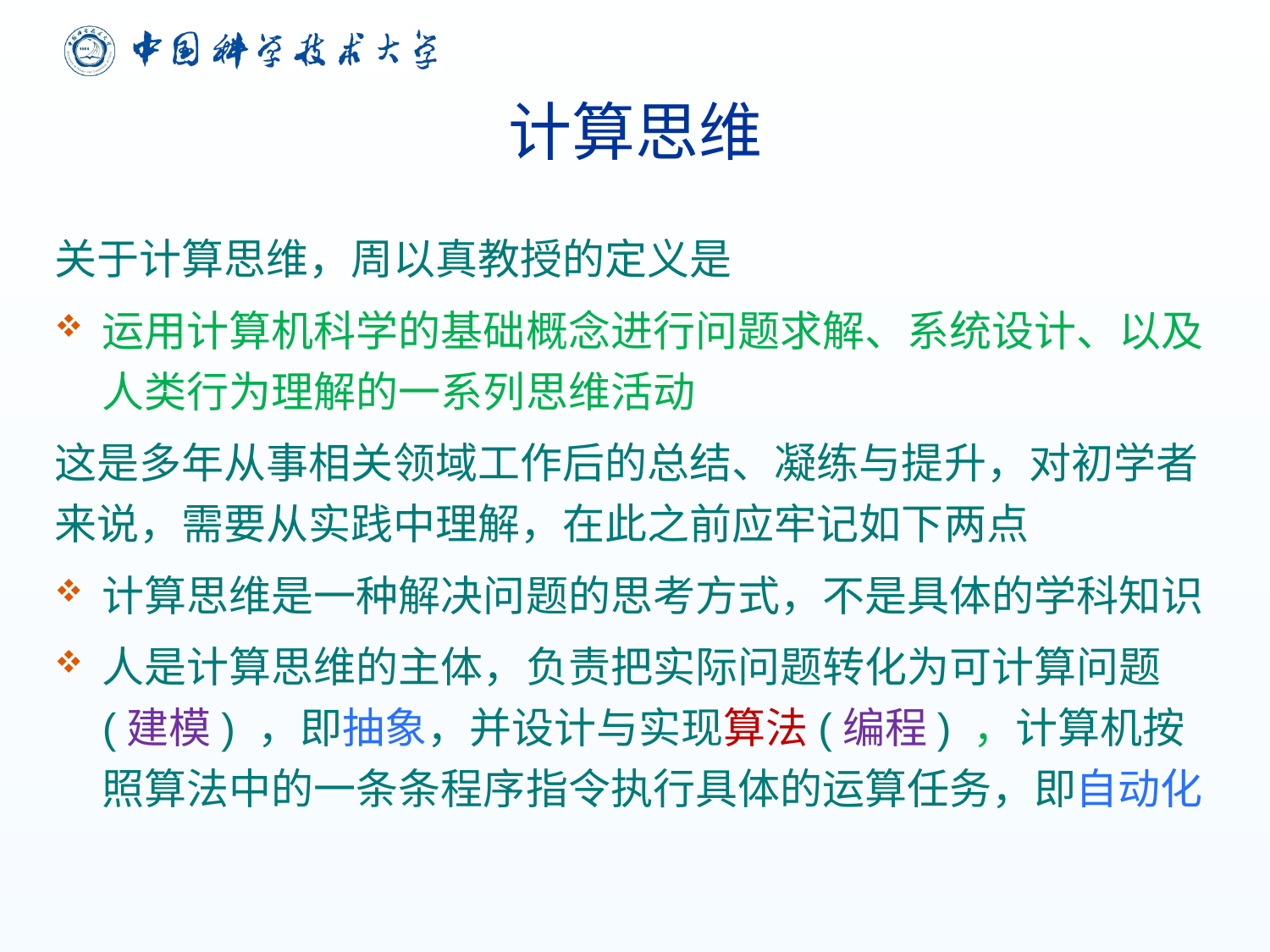

# 计算思维
关于计算思维，周以真教授的定义是
运用计算机科学的基础概念进行问题求解、系统设计、以及人类行为理解的一系列思维活动
这是多年从事相关领域工作后的总结、凝练与提升，对初学者来说，需要从实践中理解，在此之前应牢记如下两点
计算思维是一种解决问题的思考方式，不是具体的学科知识
人是计算思维的主体，负责把实际问题转化为可计算问题(建模) ，即抽象，并设计与实现算法(编程) ，计算机按照算法中的一条条程序指令执行具体的运算任务，即自动化